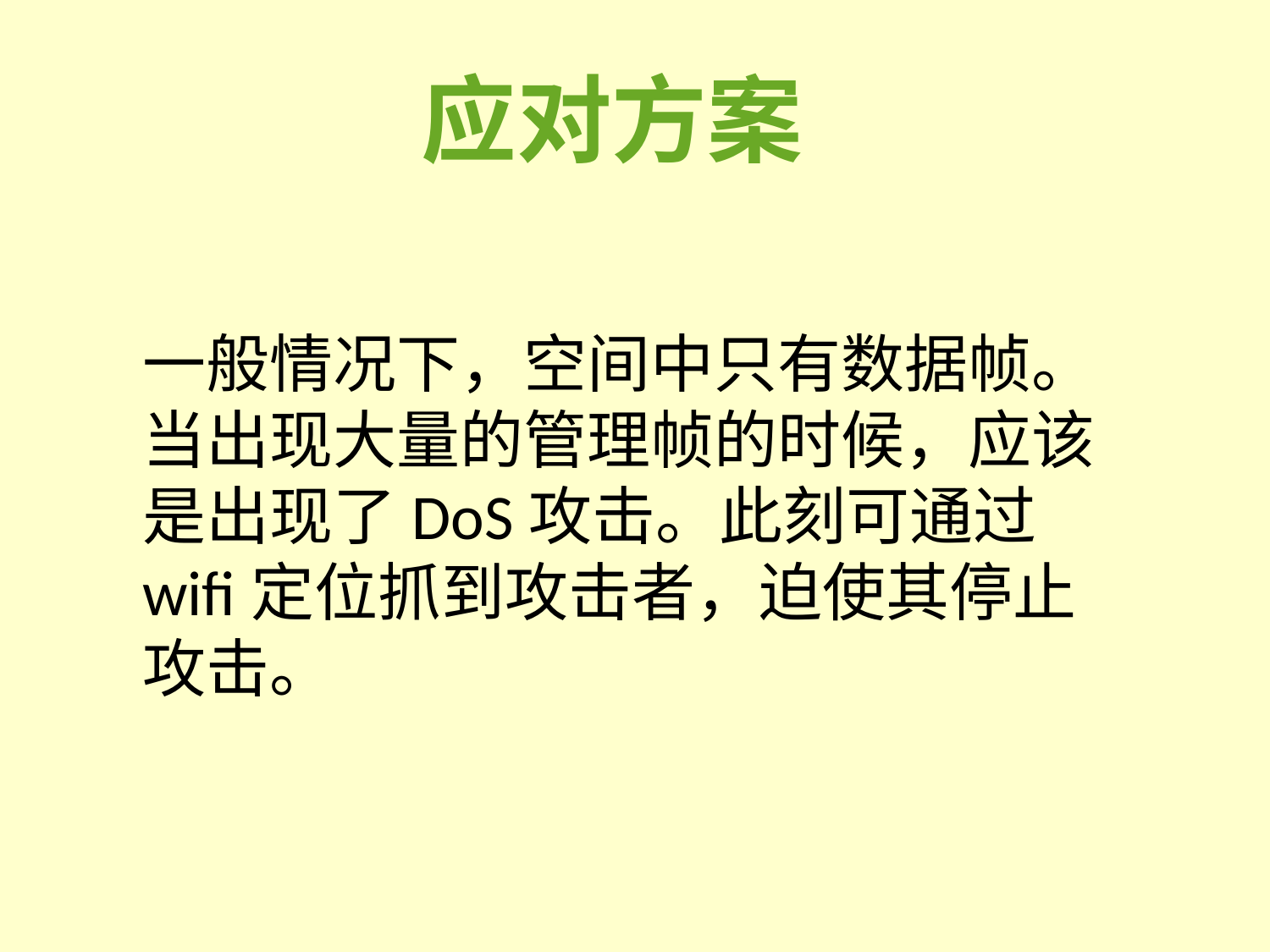

应对方案
一般情况下，空间中只有数据帧。当出现大量的管理帧的时候，应该是出现了DoS攻击。此刻可通过wifi定位抓到攻击者，迫使其停止攻击。